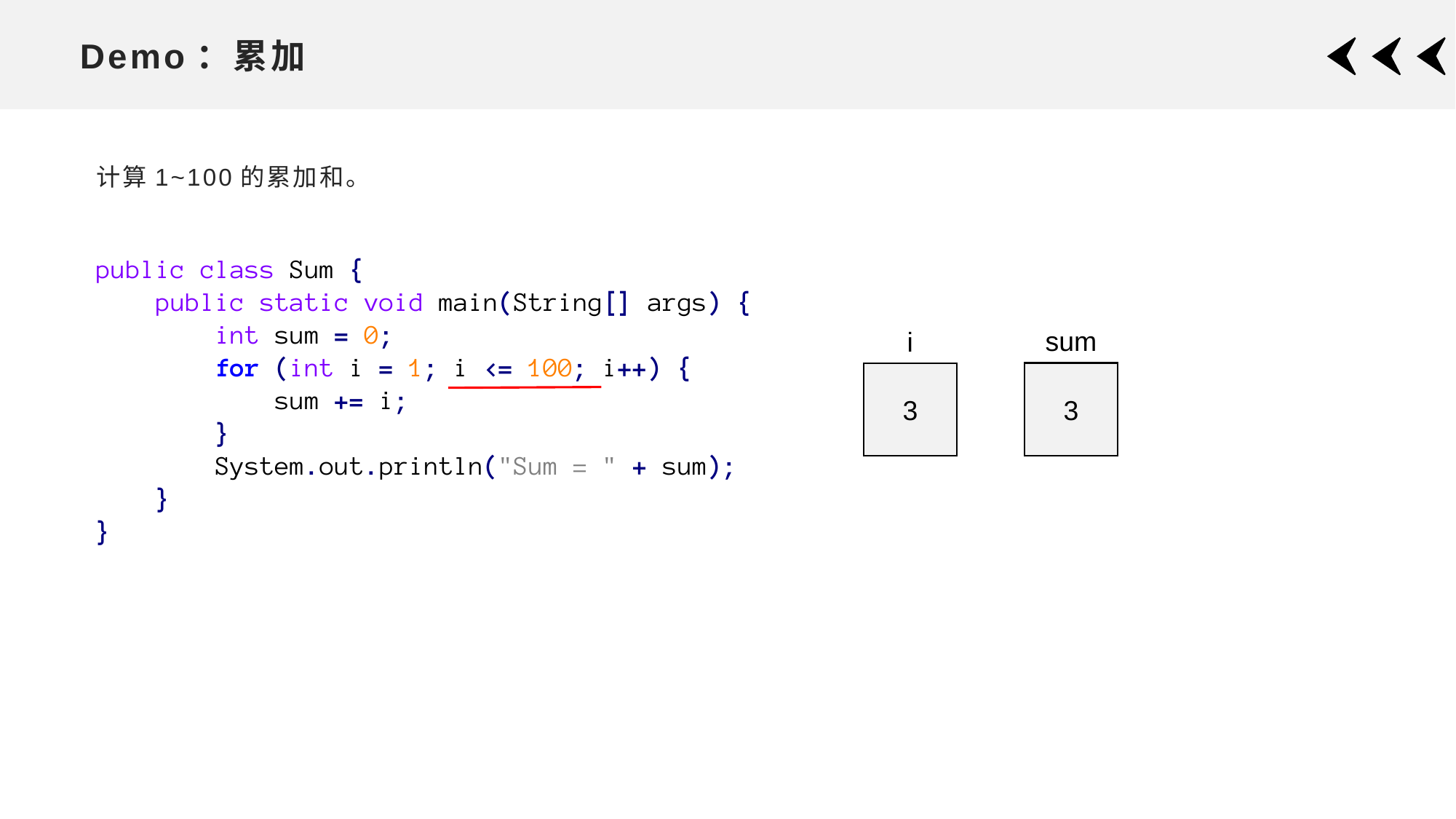

# Demo：累加
计算1~100的累加和。
public class Sum {
    public static void main(String[] args) {
        int sum = 0;
        for (int i = 1; i <= 100; i++) {
            sum += i;
        }
        System.out.println("Sum = " + sum);
    }
}

sum
i
3
3